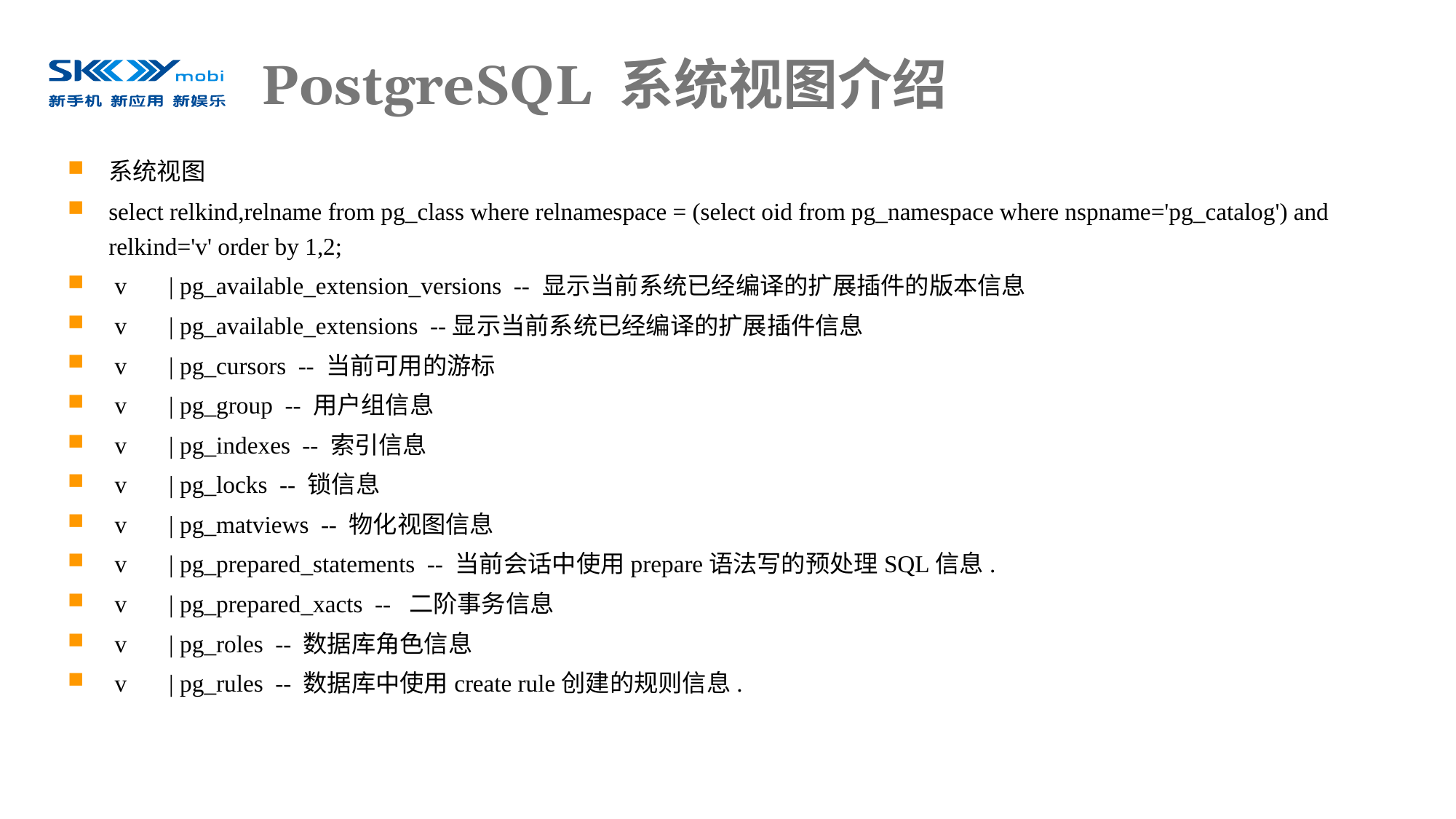

# PostgreSQL 系统视图介绍
系统视图
select relkind,relname from pg_class where relnamespace = (select oid from pg_namespace where nspname='pg_catalog') and relkind='v' order by 1,2;
 v       | pg_available_extension_versions  -- 显示当前系统已经编译的扩展插件的版本信息
 v       | pg_available_extensions  --显示当前系统已经编译的扩展插件信息
 v       | pg_cursors  -- 当前可用的游标
 v       | pg_group  -- 用户组信息
 v       | pg_indexes  -- 索引信息
 v       | pg_locks  -- 锁信息
 v       | pg_matviews  -- 物化视图信息
 v       | pg_prepared_statements  -- 当前会话中使用prepare语法写的预处理SQL信息.
 v       | pg_prepared_xacts  --  二阶事务信息
 v       | pg_roles  -- 数据库角色信息
 v       | pg_rules  -- 数据库中使用create rule创建的规则信息.